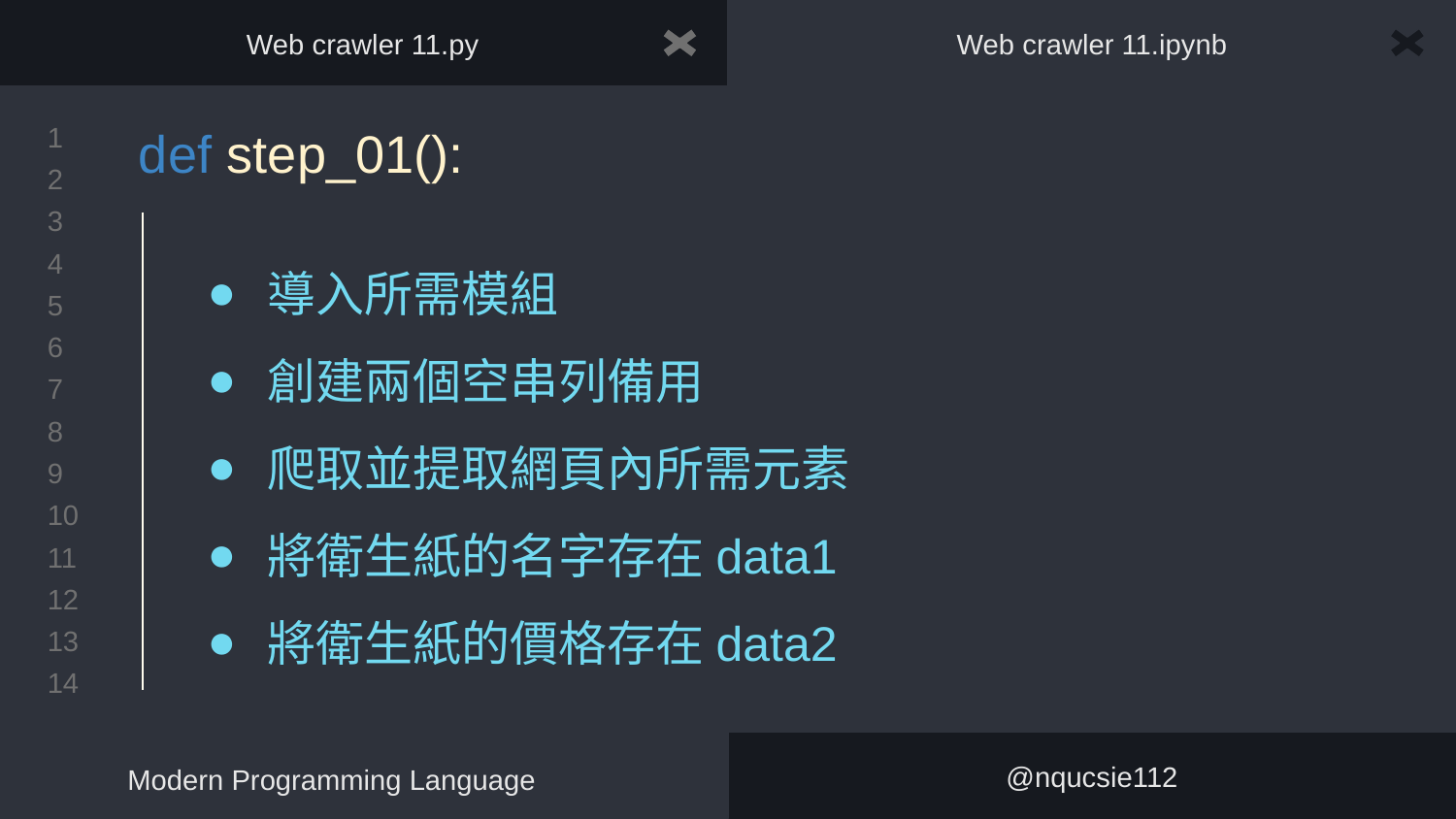

Web crawler 11.py
Web crawler 11.ipynb

# def step_01():

導入所需模組
創建兩個空串列備用
爬取並提取網頁內所需元素
將衛生紙的名字存在data1
將衛生紙的價格存在data2
Modern Programming Language
@nqucsie112